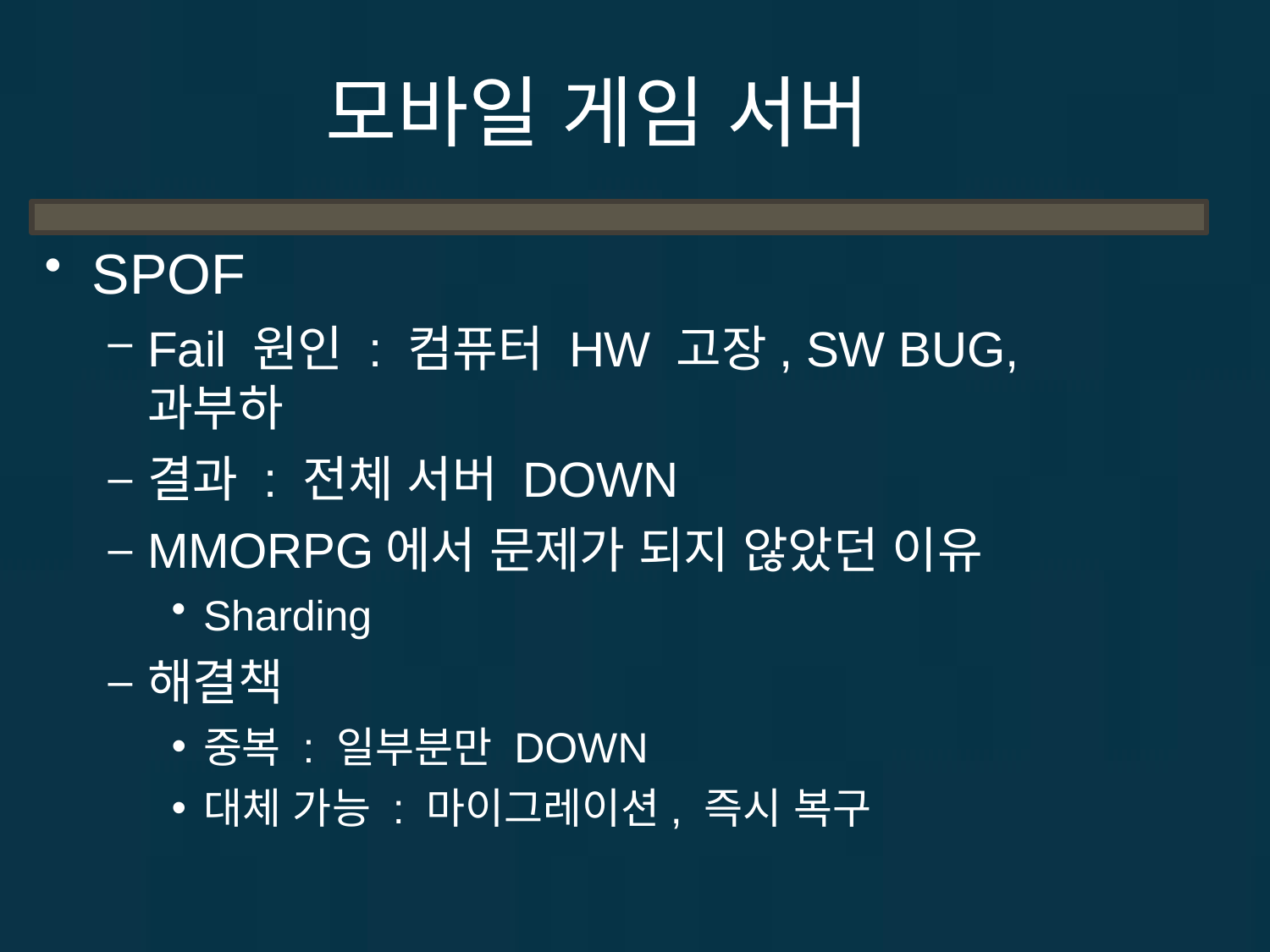

# 모바일 게임 서버

SPOF
Fail 원인 : 컴퓨터 HW 고장, SW BUG, 과부하
결과 : 전체 서버 DOWN
MMORPG에서 문제가 되지 않았던 이유
Sharding
해결책
중복 : 일부분만 DOWN
대체 가능 : 마이그레이션, 즉시 복구